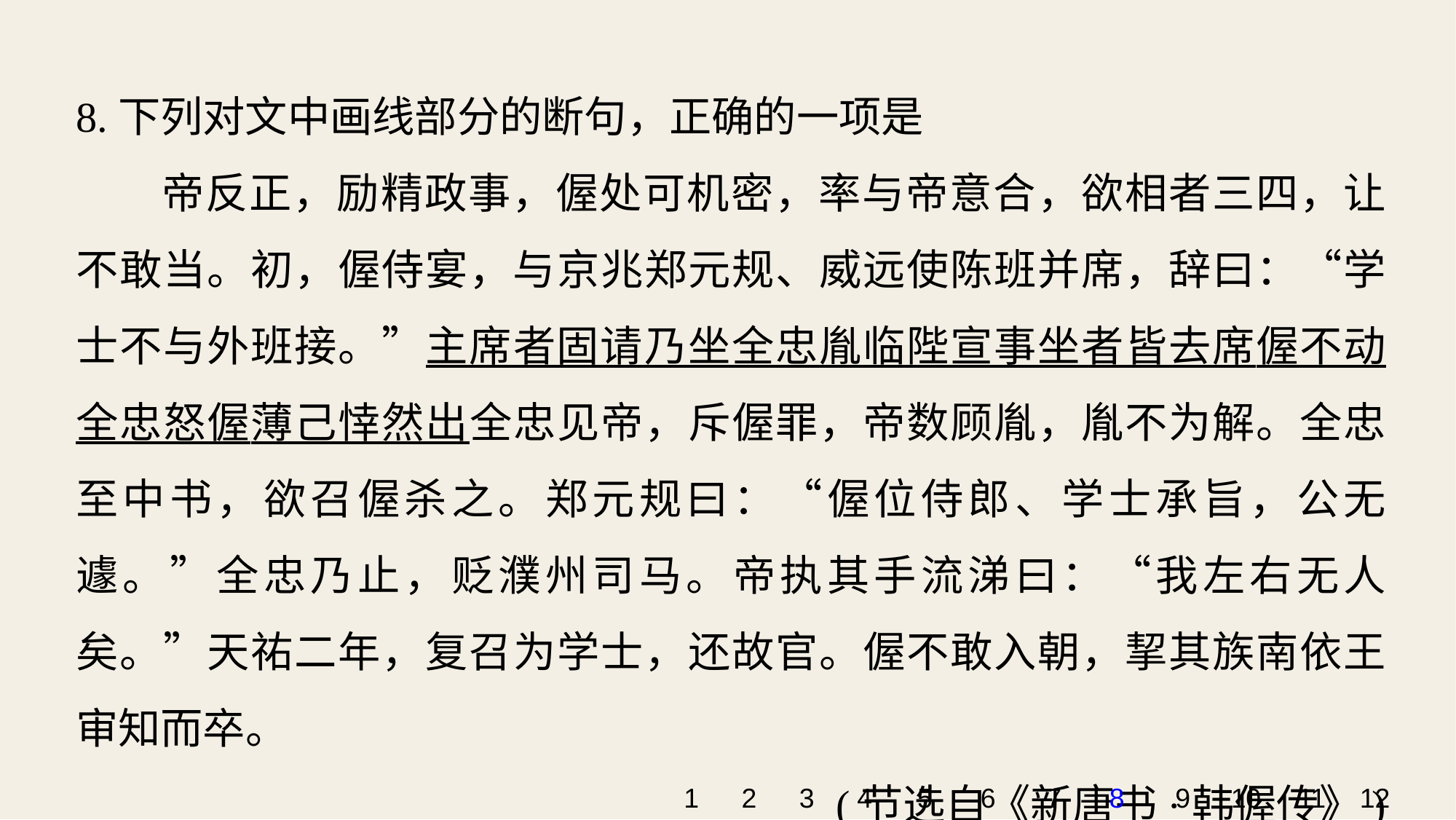

8.下列对文中画线部分的断句，正确的一项是
帝反正，励精政事，偓处可机密，率与帝意合，欲相者三四，让不敢当。初，偓侍宴，与京兆郑元规、威远使陈班并席，辞曰：“学士不与外班接。”主席者固请乃坐全忠胤临陛宣事坐者皆去席偓不动全忠怒偓薄己悻然出全忠见帝，斥偓罪，帝数顾胤，胤不为解。全忠至中书，欲召偓杀之。郑元规曰：“偓位侍郎、学士承旨，公无遽。”全忠乃止，贬濮州司马。帝执其手流涕曰：“我左右无人矣。”天祐二年，复召为学士，还故官。偓不敢入朝，挈其族南依王审知而卒。
(节选自《新唐书·韩偓传》)
1
2
3
4
5
6
7
8
9
10
11
12